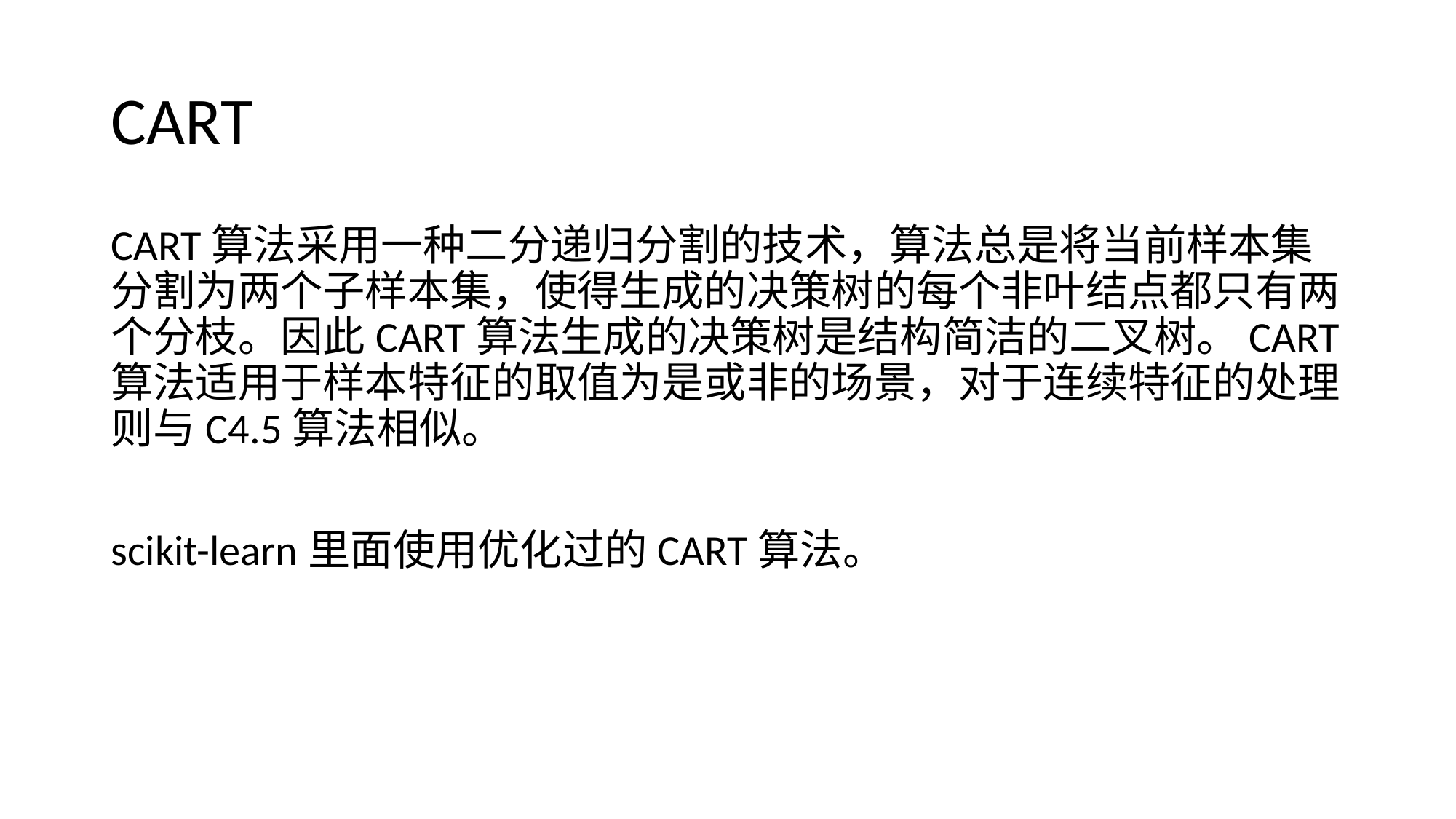

# CART
CART算法采用一种二分递归分割的技术，算法总是将当前样本集分割为两个子样本集，使得生成的决策树的每个非叶结点都只有两个分枝。因此CART算法生成的决策树是结构简洁的二叉树。CART算法适用于样本特征的取值为是或非的场景，对于连续特征的处理则与C4.5算法相似。

scikit-learn里面使用优化过的CART算法。